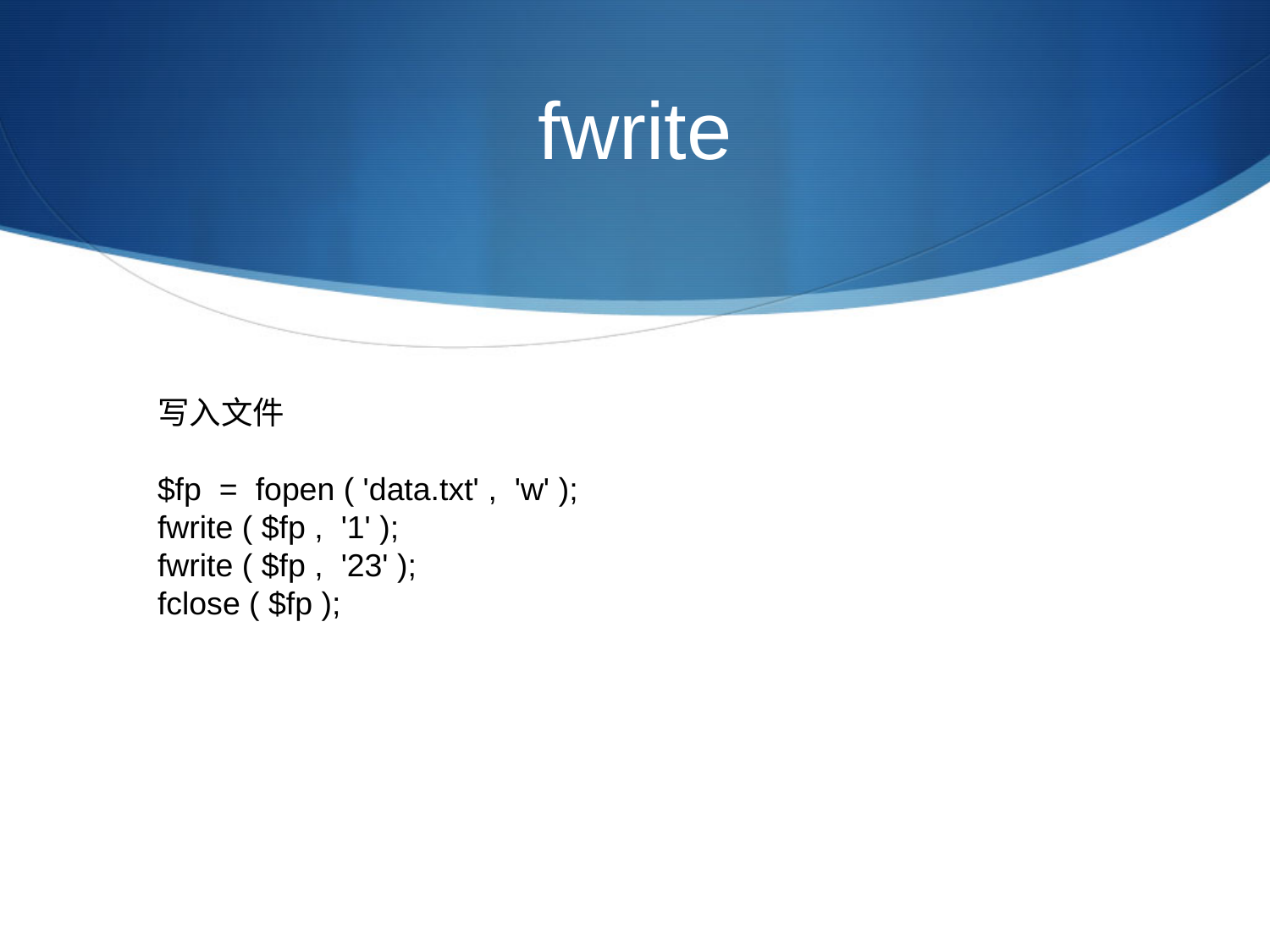

# fwrite
写入文件

$fp  =  fopen ( 'data.txt' ,  'w' );
fwrite ( $fp ,  '1' );
fwrite ( $fp ,  '23' );
fclose ( $fp );